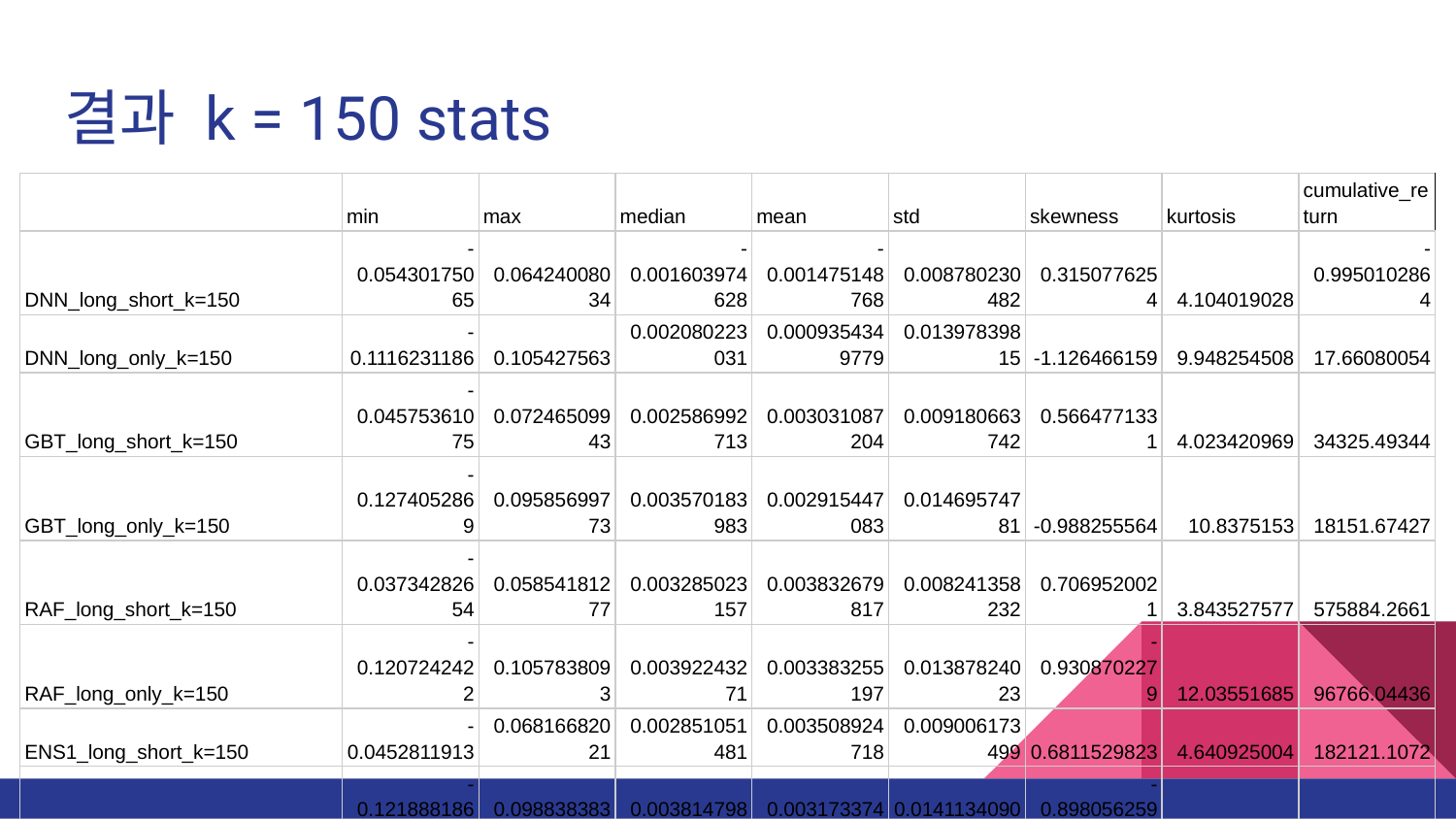

# 결과 k = 150 stats
|  | min | max | median | mean | std | skewness | kurtosis | cumulative\_return |
| --- | --- | --- | --- | --- | --- | --- | --- | --- |
| DNN\_long\_short\_k=150 | -0.05430175065 | 0.06424008034 | -0.001603974628 | -0.001475148768 | 0.008780230482 | 0.3150776254 | 4.104019028 | -0.9950102864 |
| DNN\_long\_only\_k=150 | -0.1116231186 | 0.105427563 | 0.002080223031 | 0.0009354349779 | 0.01397839815 | -1.126466159 | 9.948254508 | 17.66080054 |
| GBT\_long\_short\_k=150 | -0.04575361075 | 0.07246509943 | 0.002586992713 | 0.003031087204 | 0.009180663742 | 0.5664771331 | 4.023420969 | 34325.49344 |
| GBT\_long\_only\_k=150 | -0.1274052869 | 0.09585699773 | 0.003570183983 | 0.002915447083 | 0.01469574781 | -0.988255564 | 10.8375153 | 18151.67427 |
| RAF\_long\_short\_k=150 | -0.03734282654 | 0.05854181277 | 0.003285023157 | 0.003832679817 | 0.008241358232 | 0.7069520021 | 3.843527577 | 575884.2661 |
| RAF\_long\_only\_k=150 | -0.1207242422 | 0.1057838093 | 0.00392243271 | 0.003383255197 | 0.01387824023 | -0.9308702279 | 12.03551685 | 96766.04436 |
| ENS1\_long\_short\_k=150 | -0.0452811913 | 0.06816682021 | 0.002851051481 | 0.003508924718 | 0.009006173499 | 0.6811529823 | 4.640925004 | 182121.1072 |
| ENS1\_long\_only\_k=150 | -0.1218881863 | 0.0988383832 | 0.003814798007 | 0.003173374693 | 0.01411340907 | -0.8980562599 | 11.52071206 | 46001.37207 |